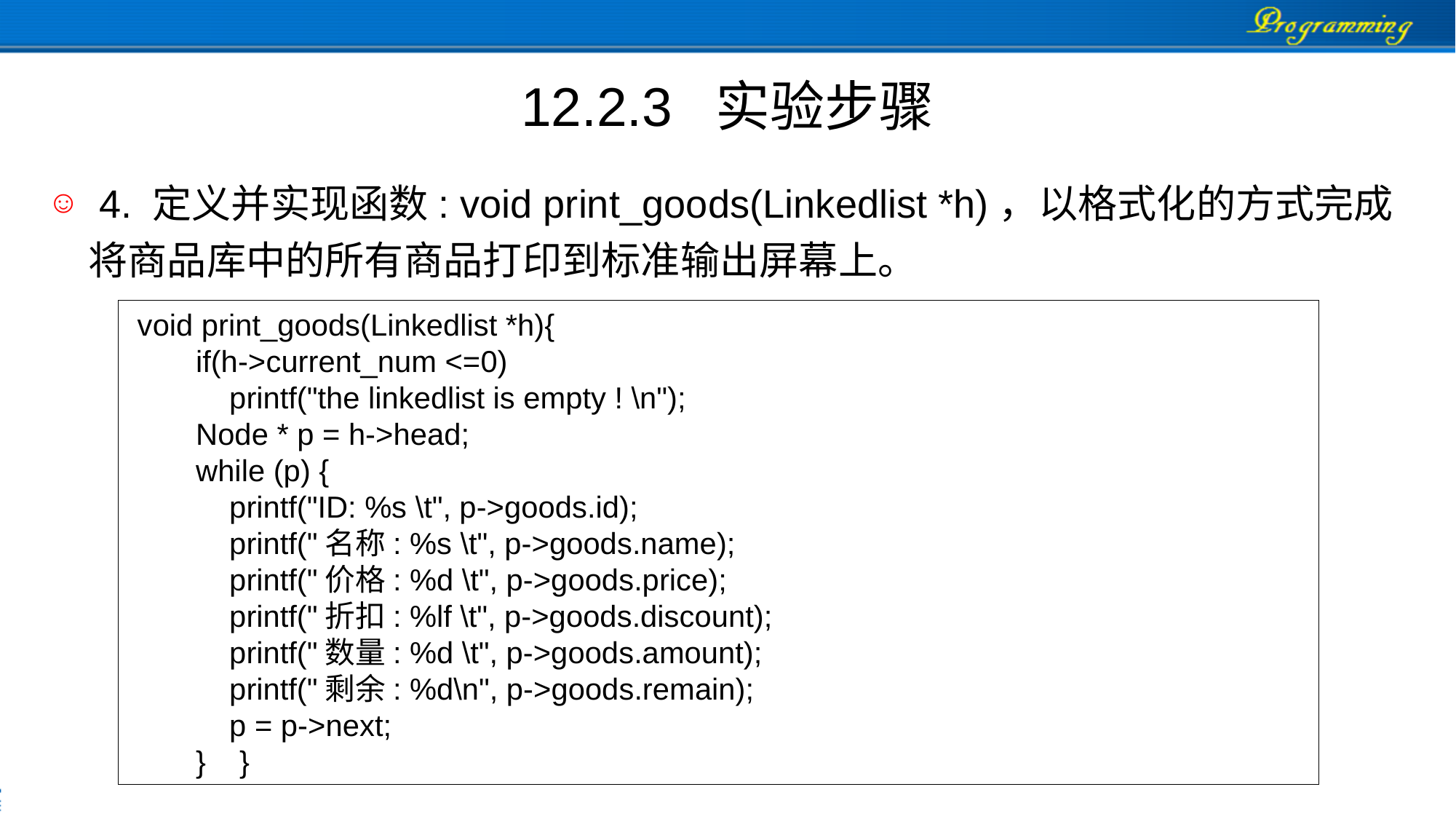

# 12.2.3  实验步骤
 4. 定义并实现函数: void print_goods(Linkedlist *h)，以格式化的方式完成将商品库中的所有商品打印到标准输出屏幕上。
 void print_goods(Linkedlist *h){
        if(h->current_num <=0)
            printf("the linkedlist is empty ! \n");
        Node * p = h->head;
        while (p) {
            printf("ID: %s \t", p->goods.id);
            printf("名称: %s \t", p->goods.name);
            printf("价格: %d \t", p->goods.price);
            printf("折扣: %lf \t", p->goods.discount);
            printf("数量: %d \t", p->goods.amount);
            printf("剩余: %d\n", p->goods.remain);
            p = p->next;
        }    }